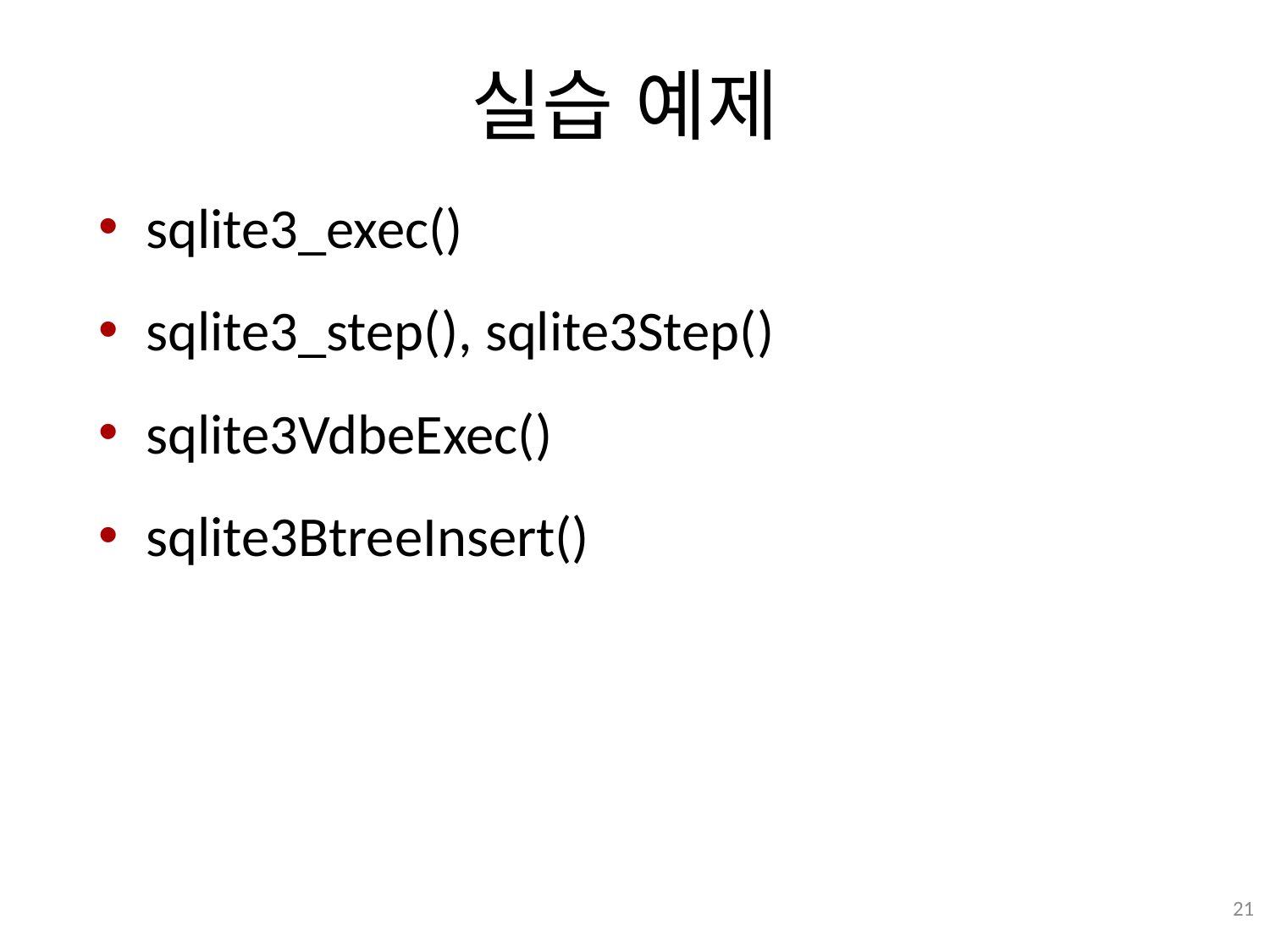

# 실습 예제
sqlite3_exec()
sqlite3_step(), sqlite3Step()
sqlite3VdbeExec()
sqlite3BtreeInsert()

21